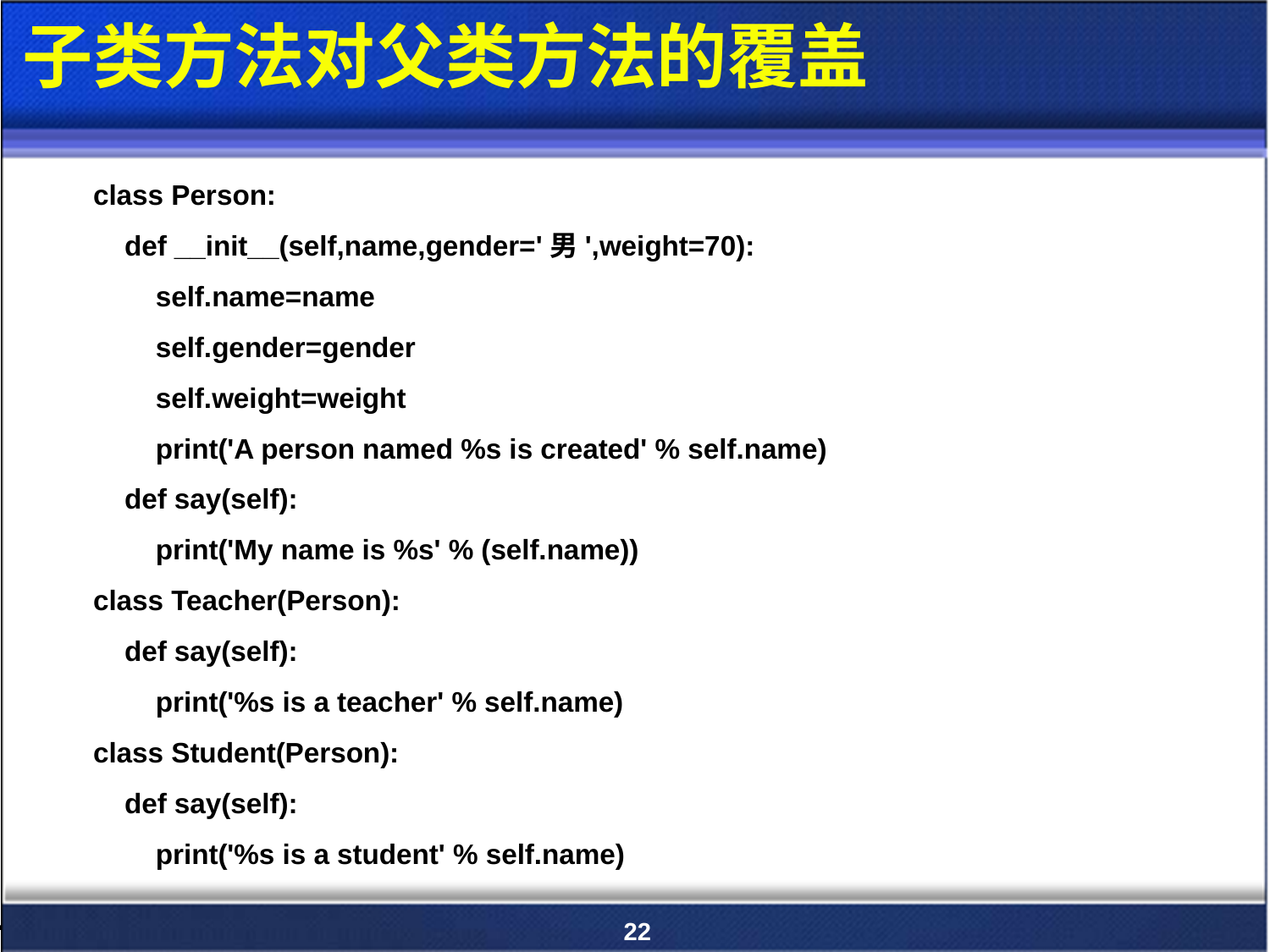

# 子类方法对父类方法的覆盖
class Person:
    def __init__(self,name,gender='男',weight=70):
        self.name=name
        self.gender=gender
        self.weight=weight
        print('A person named %s is created' % self.name)
    def say(self):
        print('My name is %s' % (self.name))
class Teacher(Person):
    def say(self):
        print('%s is a teacher' % self.name)
class Student(Person):
    def say(self):
        print('%s is a student' % self.name)
22